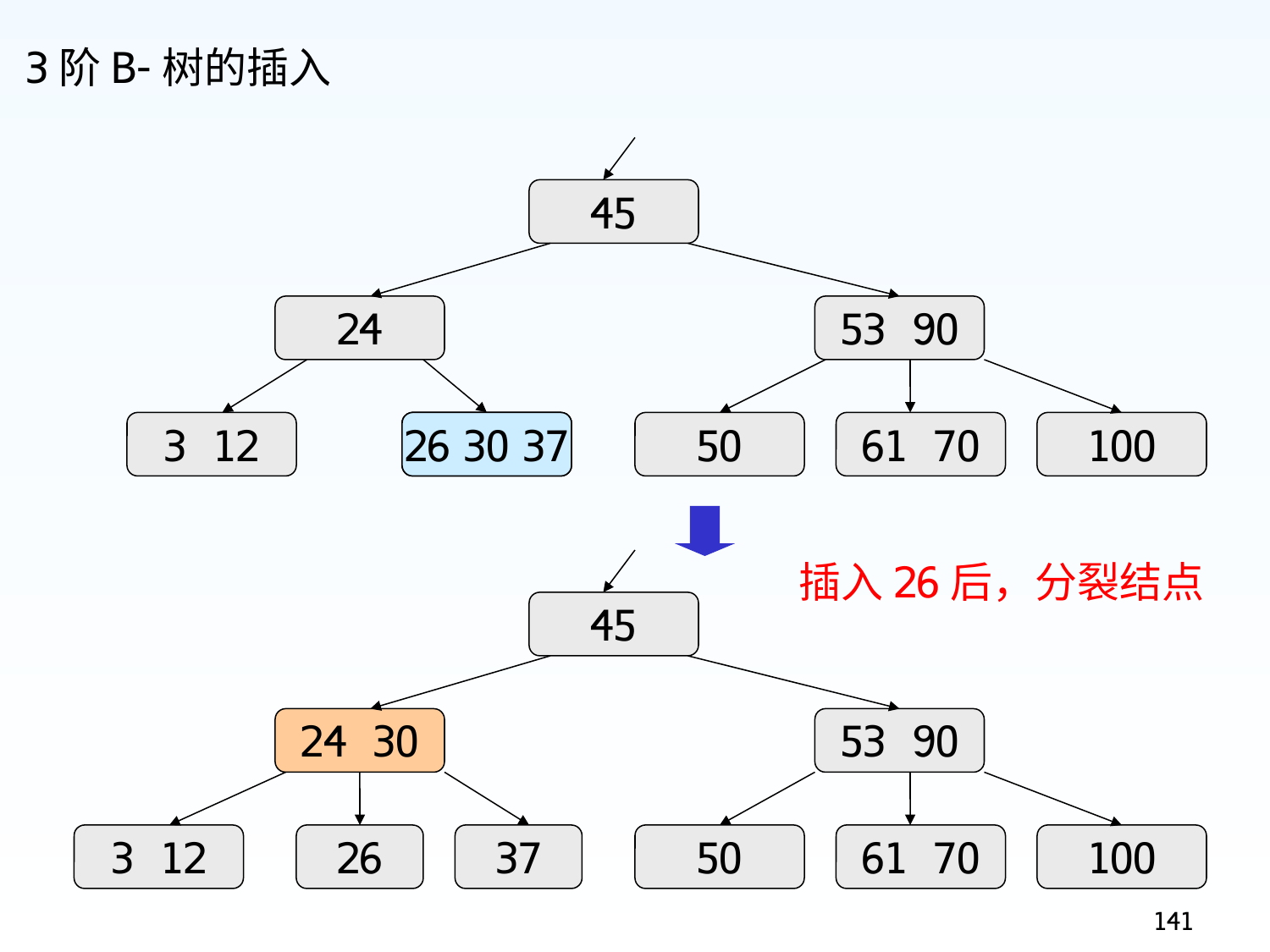

3阶B-树的插入

45

24
53  90

3  12
37
30  37
26 30 37
50
61  70
100

插入26后，分裂结点

45

53  90

50
61  70
100
24  30

3  12

26

37
141